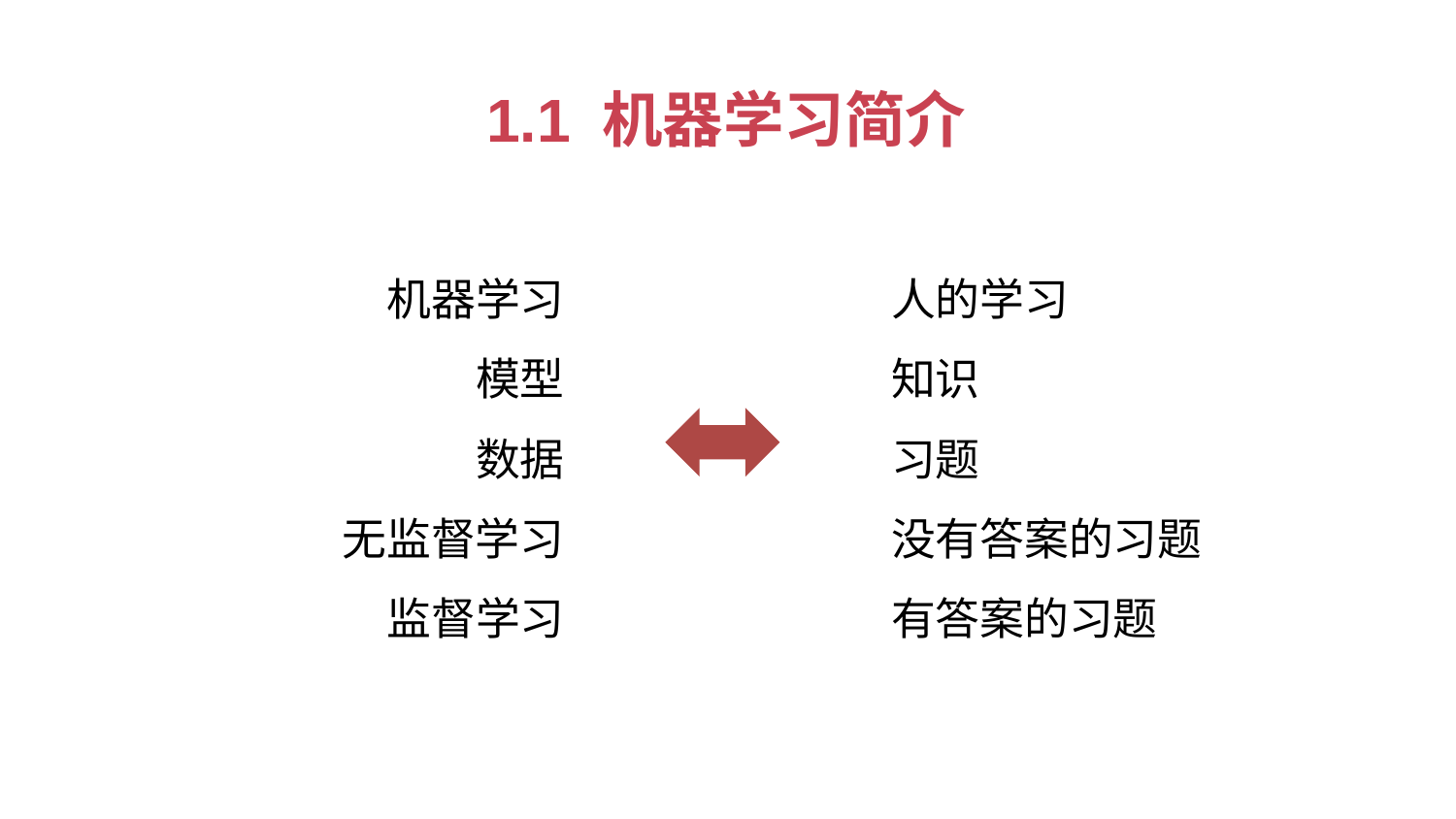

1.1 机器学习简介
机器学习
模型
数据
无监督学习
监督学习
人的学习
知识
习题
没有答案的习题
有答案的习题